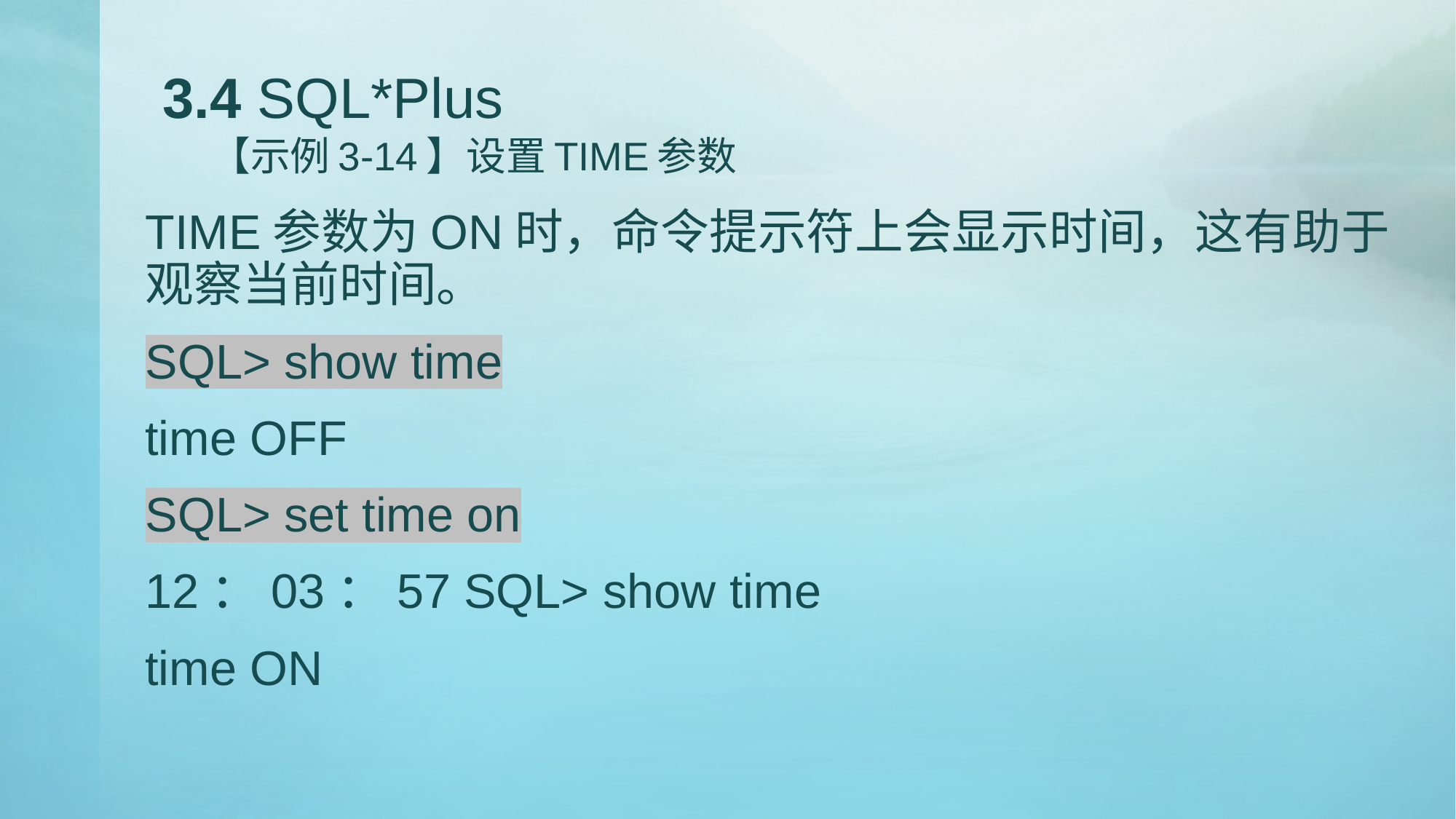

# 3.4 SQL*Plus 【示例3-14】设置TIME参数
TIME参数为ON时，命令提示符上会显示时间，这有助于观察当前时间。
SQL> show time
time OFF
SQL> set time on
12：03：57 SQL> show time
time ON